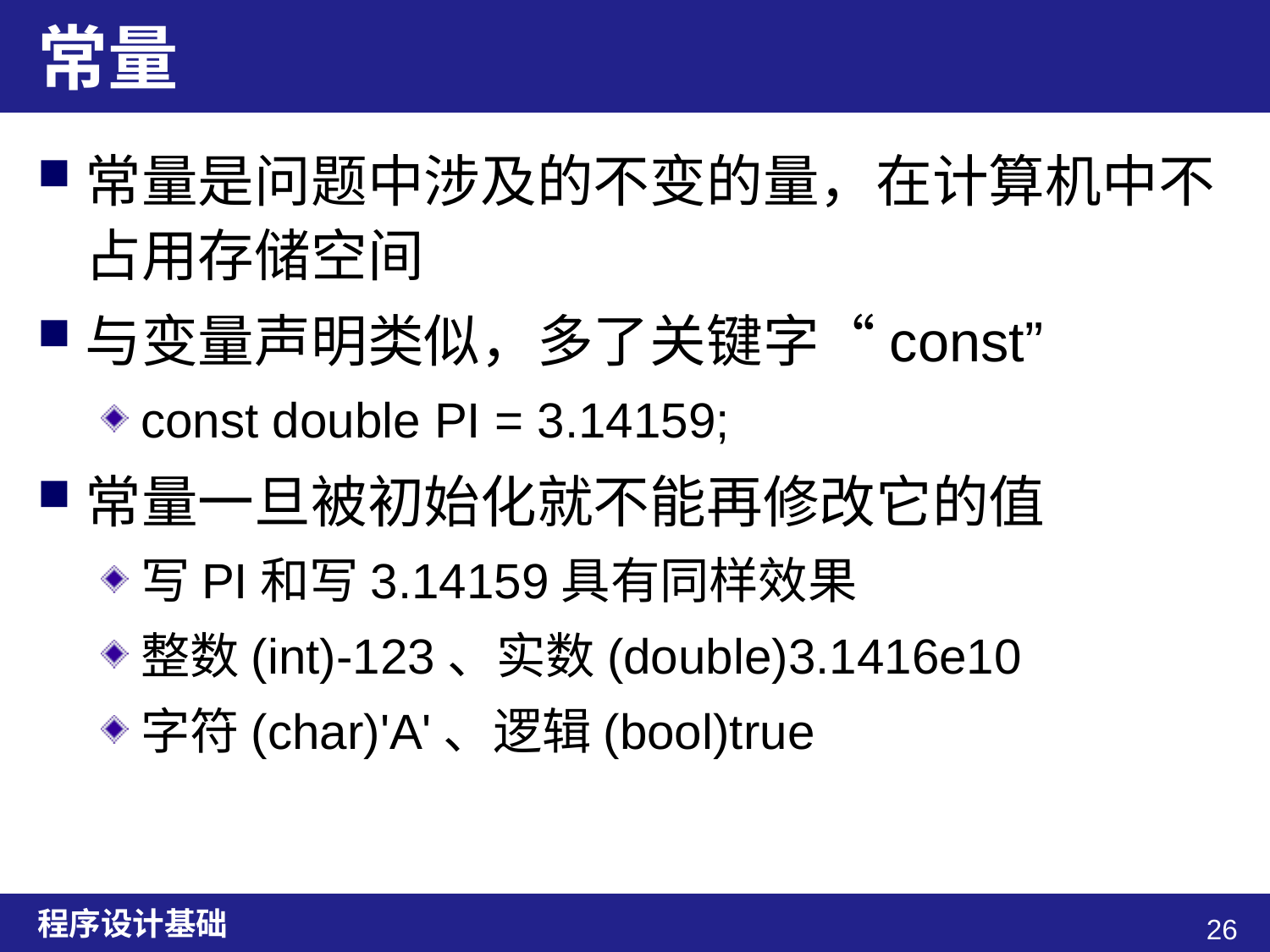

# 常量
常量是问题中涉及的不变的量，在计算机中不占用存储空间
与变量声明类似，多了关键字“const”
const double PI = 3.14159;
常量一旦被初始化就不能再修改它的值
写PI和写3.14159具有同样效果
整数(int)-123、实数(double)3.1416e10
字符(char)'A'、逻辑(bool)true